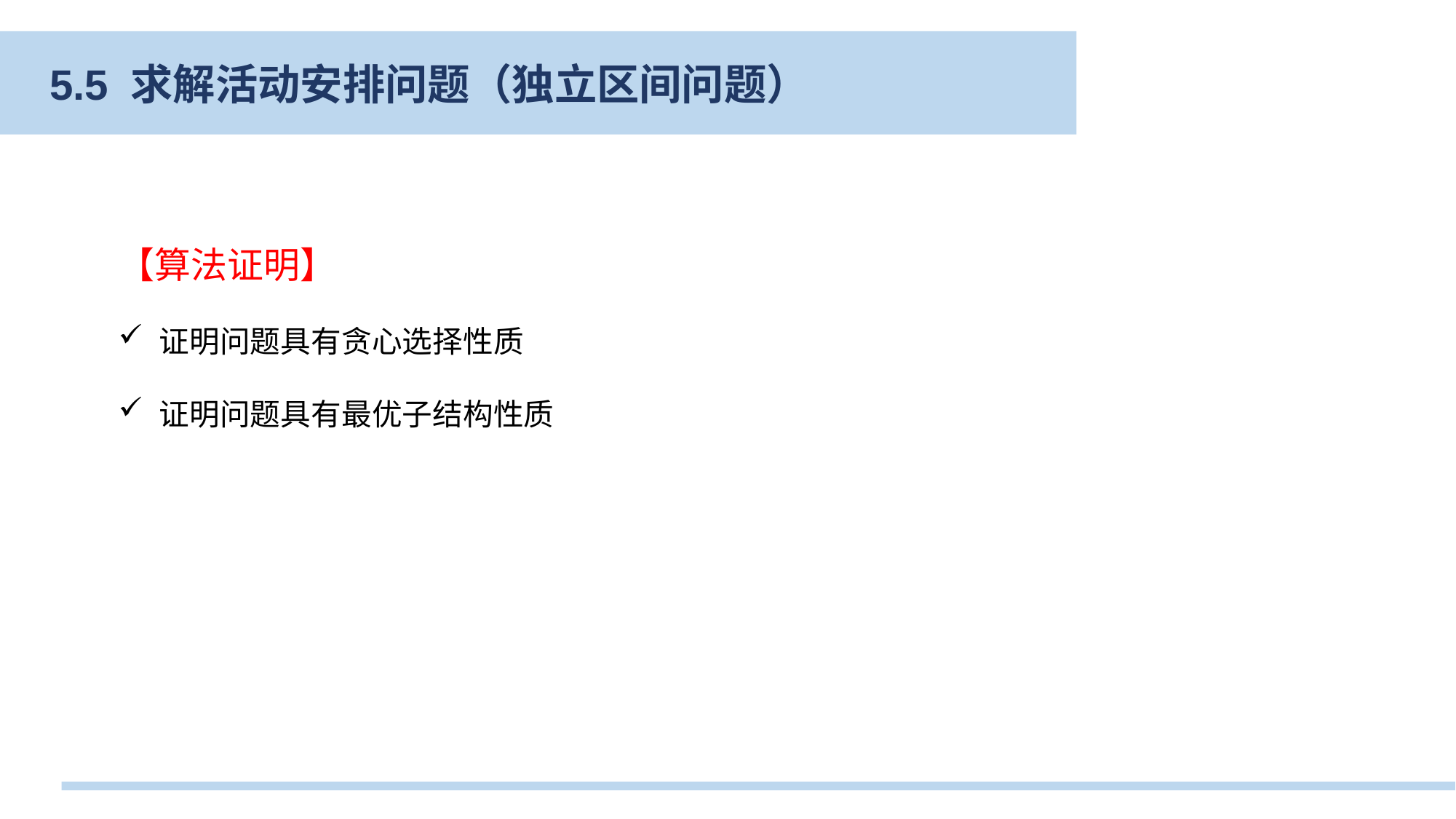

5.5 求解活动安排问题（独立区间问题）
【算法证明】
证明问题具有贪心选择性质
证明问题具有最优子结构性质